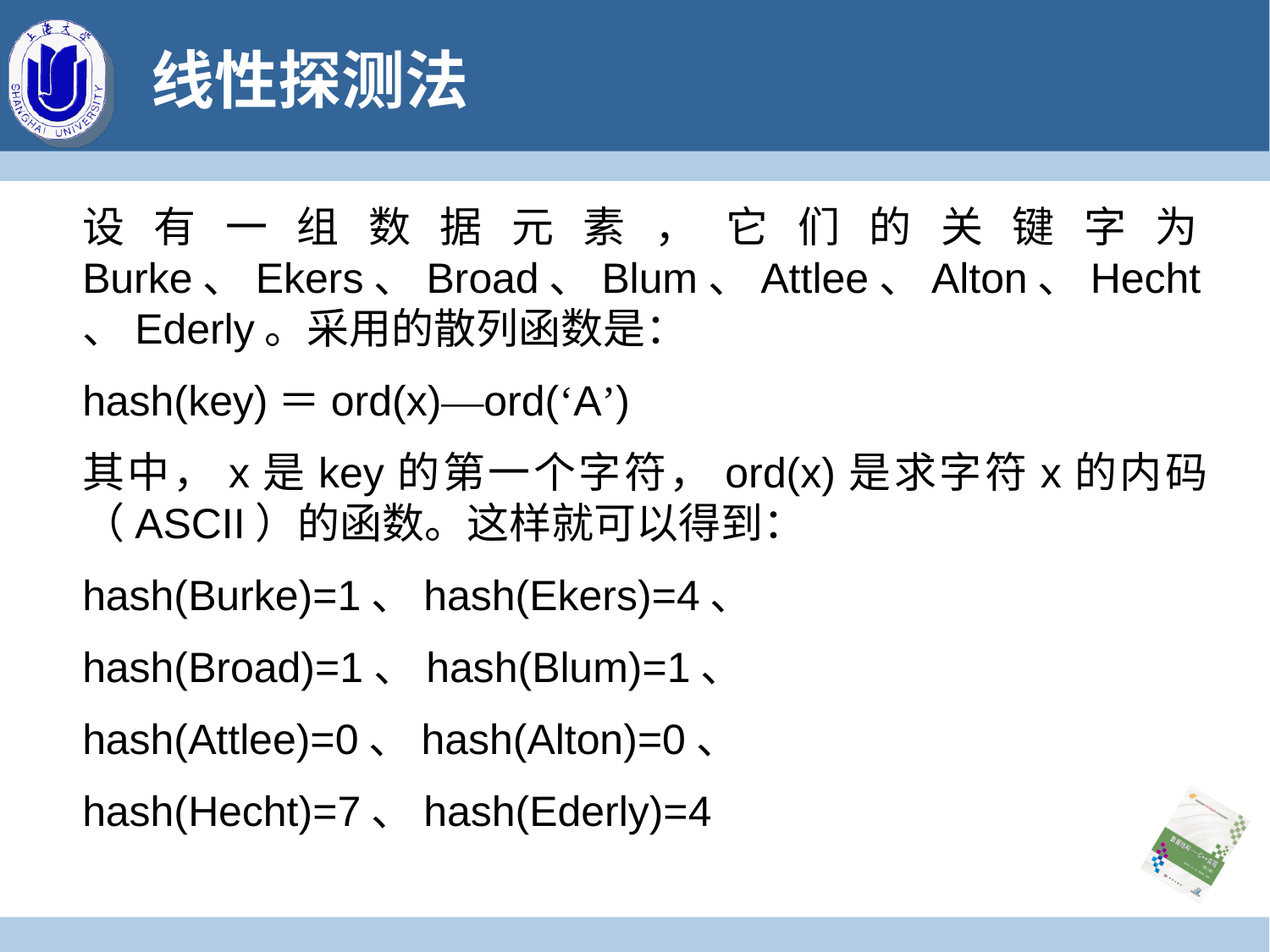

# 线性探测法
设有一组数据元素，它们的关键字为Burke、Ekers、Broad、Blum、Attlee、Alton、Hecht、Ederly。采用的散列函数是：
hash(key)＝ord(x)—ord(‘A’)
其中，x是key的第一个字符，ord(x)是求字符x的内码（ASCII）的函数。这样就可以得到：
hash(Burke)=1、hash(Ekers)=4、
hash(Broad)=1、hash(Blum)=1、
hash(Attlee)=0、hash(Alton)=0、
hash(Hecht)=7、hash(Ederly)=4